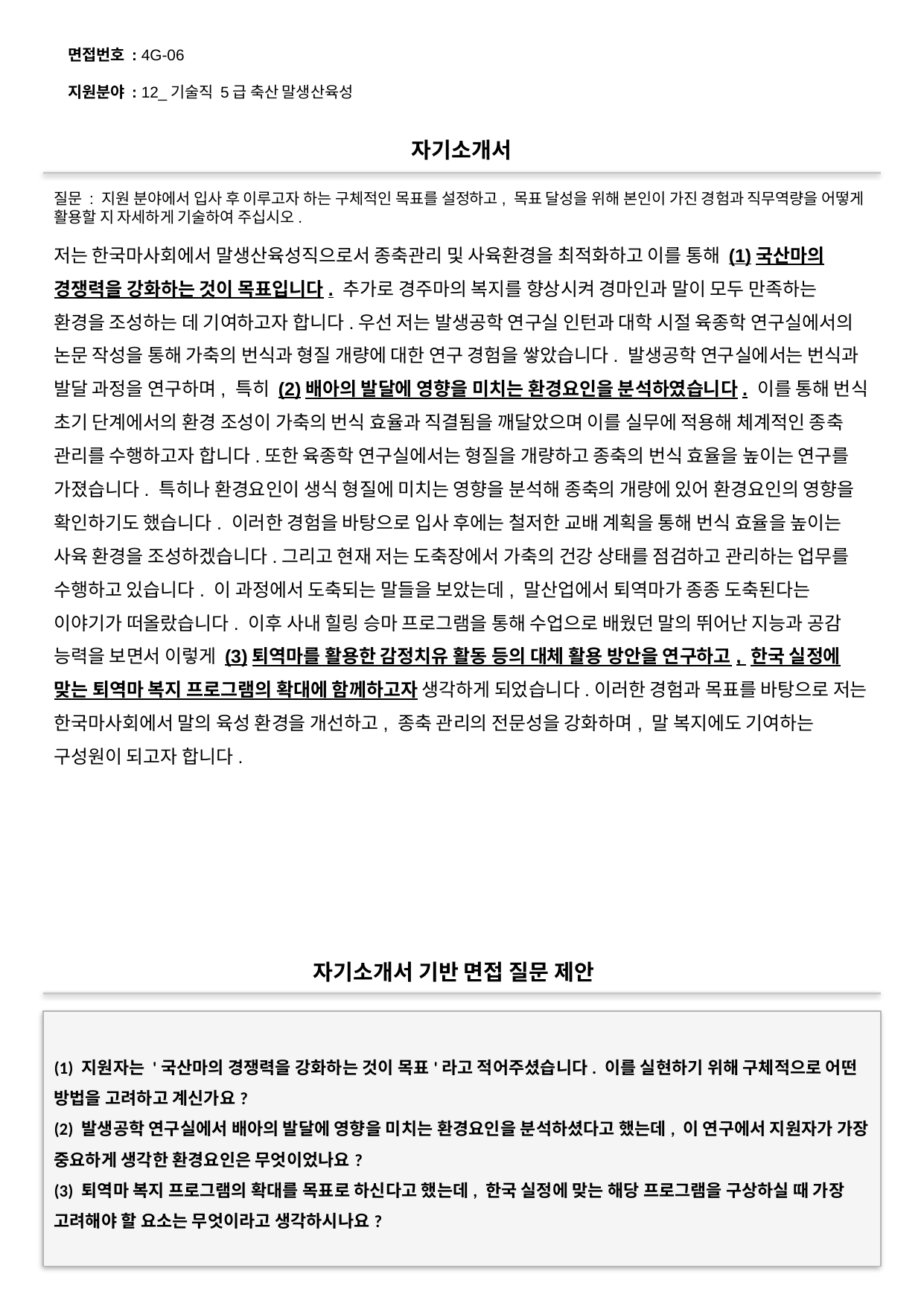

면접번호 : 4G-06

지원분야 : 12_기술직 5급 축산 말생산육성
#

자기소개서

질문 : 지원 분야에서 입사 후 이루고자 하는 구체적인 목표를 설정하고, 목표 달성을 위해 본인이 가진 경험과 직무역량을 어떻게 활용할 지 자세하게 기술하여 주십시오.

저는 한국마사회에서 말생산육성직으로서 종축관리 및 사육환경을 최적화하고 이를 통해 (1)국산마의 경쟁력을 강화하는 것이 목표입니다. 추가로 경주마의 복지를 향상시켜 경마인과 말이 모두 만족하는 환경을 조성하는 데 기여하고자 합니다.우선 저는 발생공학 연구실 인턴과 대학 시절 육종학 연구실에서의 논문 작성을 통해 가축의 번식과 형질 개량에 대한 연구 경험을 쌓았습니다. 발생공학 연구실에서는 번식과 발달 과정을 연구하며, 특히 (2)배아의 발달에 영향을 미치는 환경요인을 분석하였습니다. 이를 통해 번식 초기 단계에서의 환경 조성이 가축의 번식 효율과 직결됨을 깨달았으며 이를 실무에 적용해 체계적인 종축 관리를 수행하고자 합니다.또한 육종학 연구실에서는 형질을 개량하고 종축의 번식 효율을 높이는 연구를 가졌습니다. 특히나 환경요인이 생식 형질에 미치는 영향을 분석해 종축의 개량에 있어 환경요인의 영향을 확인하기도 했습니다. 이러한 경험을 바탕으로 입사 후에는 철저한 교배 계획을 통해 번식 효율을 높이는 사육 환경을 조성하겠습니다.그리고 현재 저는 도축장에서 가축의 건강 상태를 점검하고 관리하는 업무를 수행하고 있습니다. 이 과정에서 도축되는 말들을 보았는데, 말산업에서 퇴역마가 종종 도축된다는 이야기가 떠올랐습니다. 이후 사내 힐링 승마 프로그램을 통해 수업으로 배웠던 말의 뛰어난 지능과 공감 능력을 보면서 이렇게 (3)퇴역마를 활용한 감정치유 활동 등의 대체 활용 방안을 연구하고, 한국 실정에 맞는 퇴역마 복지 프로그램의 확대에 함께하고자 생각하게 되었습니다.이러한 경험과 목표를 바탕으로 저는 한국마사회에서 말의 육성 환경을 개선하고, 종축 관리의 전문성을 강화하며, 말 복지에도 기여하는 구성원이 되고자 합니다.

자기소개서 기반 면접 질문 제안

(1) 지원자는 '국산마의 경쟁력을 강화하는 것이 목표'라고 적어주셨습니다. 이를 실현하기 위해 구체적으로 어떤 방법을 고려하고 계신가요?
(2) 발생공학 연구실에서 배아의 발달에 영향을 미치는 환경요인을 분석하셨다고 했는데, 이 연구에서 지원자가 가장 중요하게 생각한 환경요인은 무엇이었나요?
(3) 퇴역마 복지 프로그램의 확대를 목표로 하신다고 했는데, 한국 실정에 맞는 해당 프로그램을 구상하실 때 가장 고려해야 할 요소는 무엇이라고 생각하시나요?